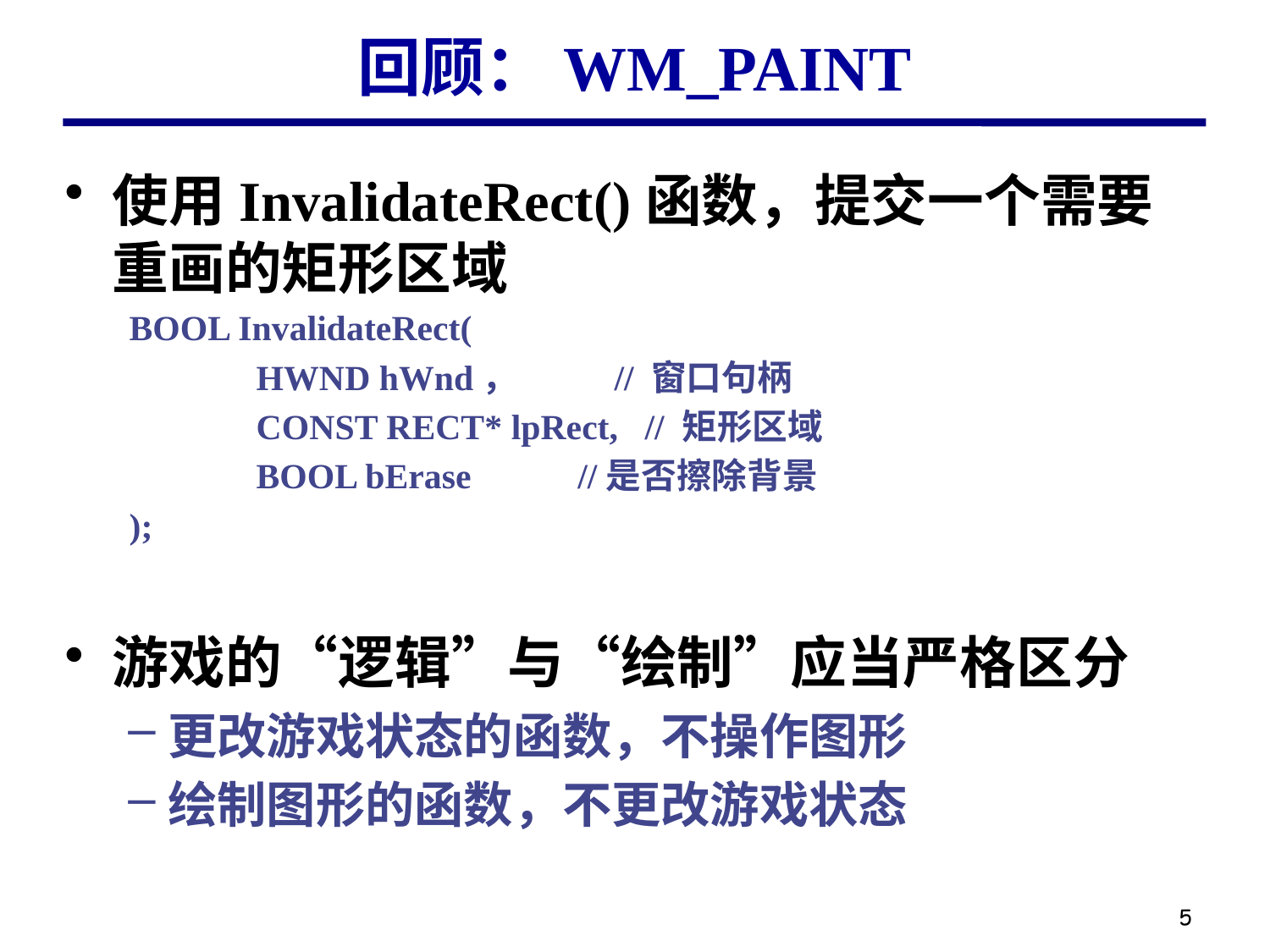

# 回顾：WM_PAINT
使用InvalidateRect()函数，提交一个需要重画的矩形区域

游戏的“逻辑”与“绘制”应当严格区分
更改游戏状态的函数，不操作图形
绘制图形的函数，不更改游戏状态
BOOL InvalidateRect(
	HWND hWnd，           // 窗口句柄
	CONST RECT* lpRect,   // 矩形区域
	BOOL bErase            //是否擦除背景
);